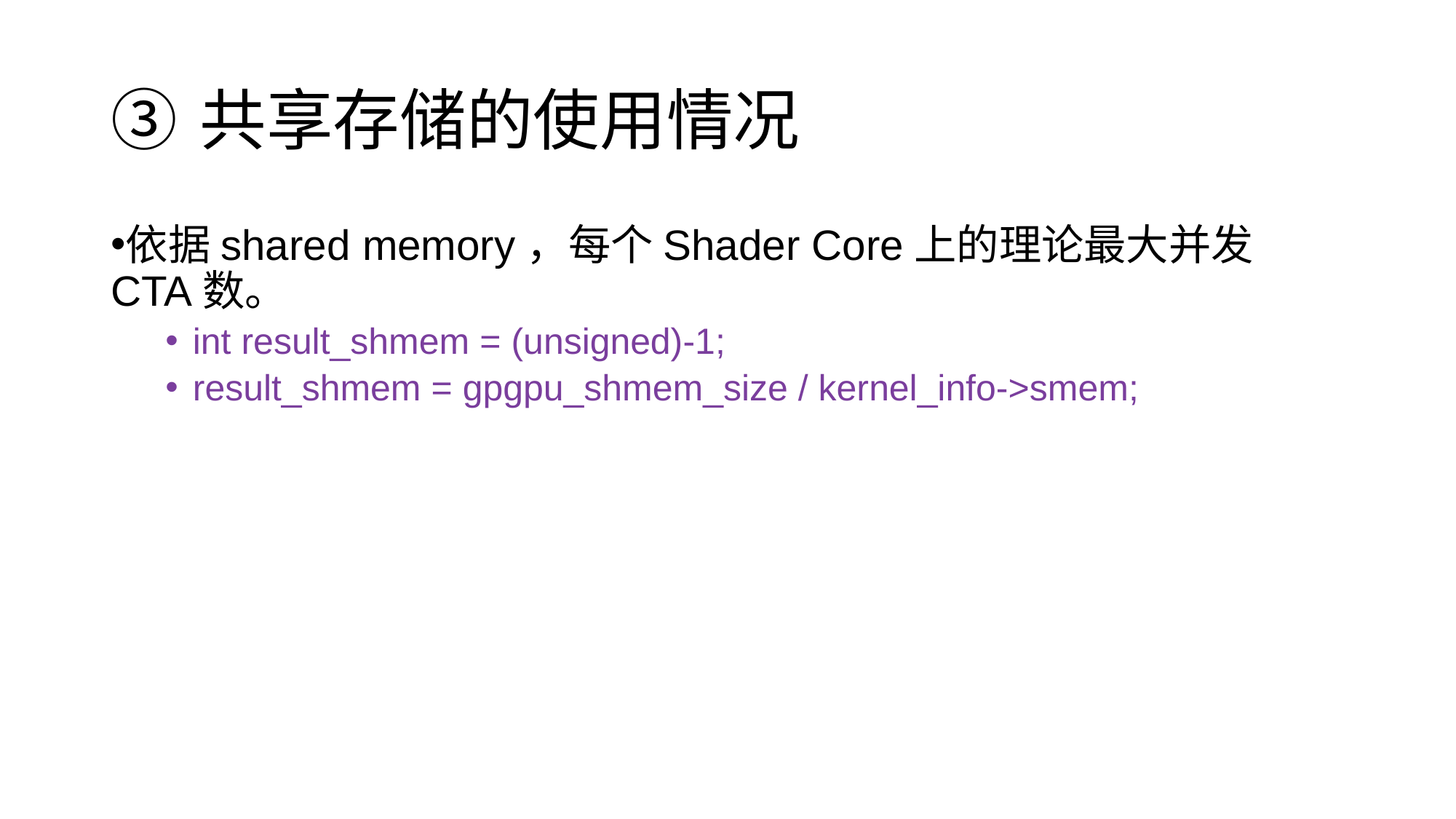

# 共享存储的使用情况
依据shared memory，每个Shader Core上的理论最大并发CTA数。
int result_shmem = (unsigned)-1;
result_shmem = gpgpu_shmem_size / kernel_info->smem;